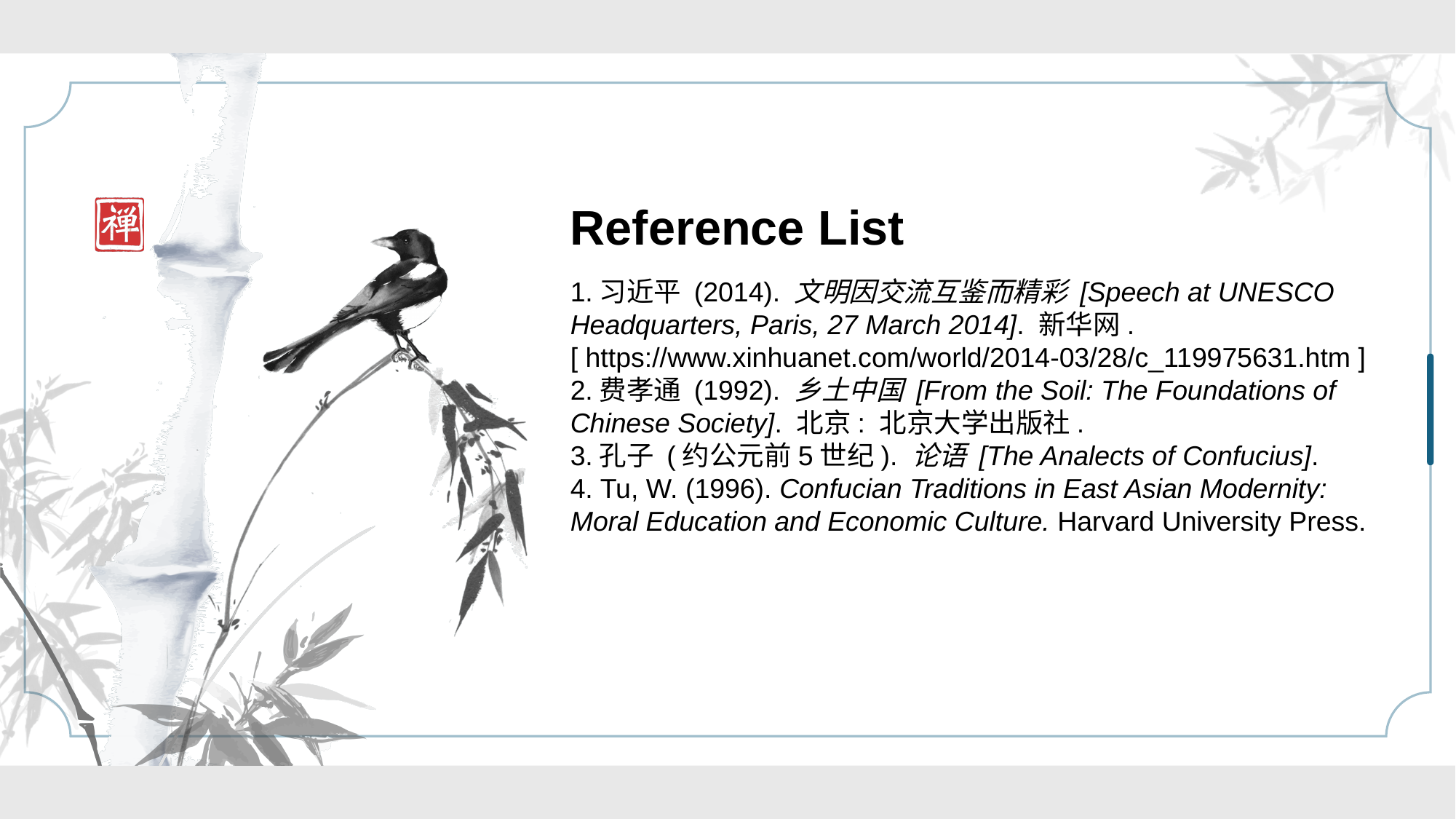

Reference List
1.习近平 (2014). 文明因交流互鉴而精彩 [Speech at UNESCO Headquarters, Paris, 27 March 2014]. 新华网.
[ https://www.xinhuanet.com/world/2014-03/28/c_119975631.htm ]
2.费孝通 (1992). 乡土中国 [From the Soil: The Foundations of Chinese Society]. 北京: 北京大学出版社.
3.孔子 (约公元前5世纪). 论语 [The Analects of Confucius].
4. Tu, W. (1996). Confucian Traditions in East Asian Modernity: Moral Education and Economic Culture. Harvard University Press.